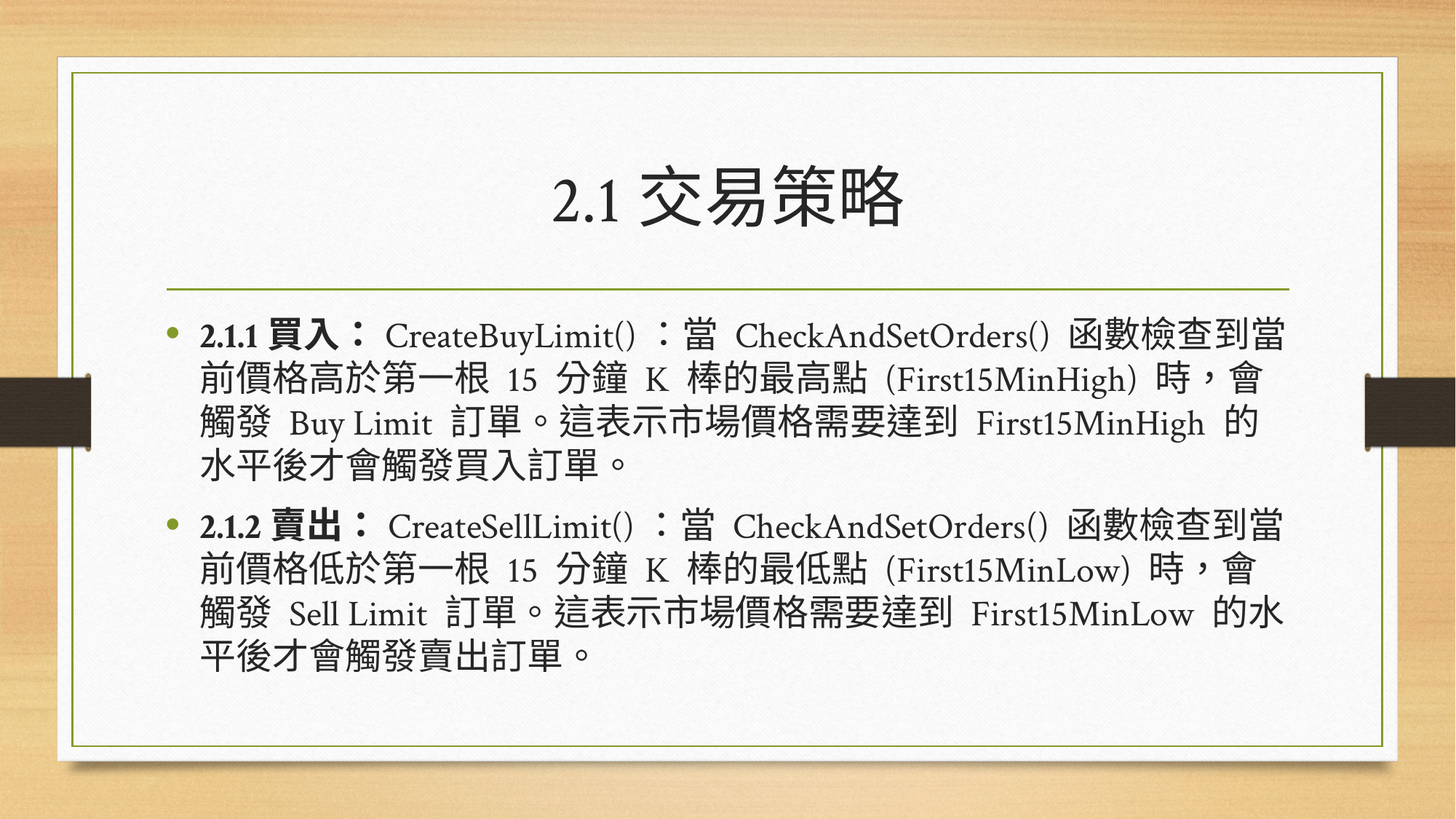

# 2.1交易策略
2.1.1買入：CreateBuyLimit()：當 CheckAndSetOrders() 函數檢查到當前價格高於第一根 15 分鐘 K 棒的最高點 (First15MinHigh) 時，會觸發 Buy Limit 訂單。這表示市場價格需要達到 First15MinHigh 的水平後才會觸發買入訂單。
2.1.2賣出：CreateSellLimit()：當 CheckAndSetOrders() 函數檢查到當前價格低於第一根 15 分鐘 K 棒的最低點 (First15MinLow) 時，會觸發 Sell Limit 訂單。這表示市場價格需要達到 First15MinLow 的水平後才會觸發賣出訂單。